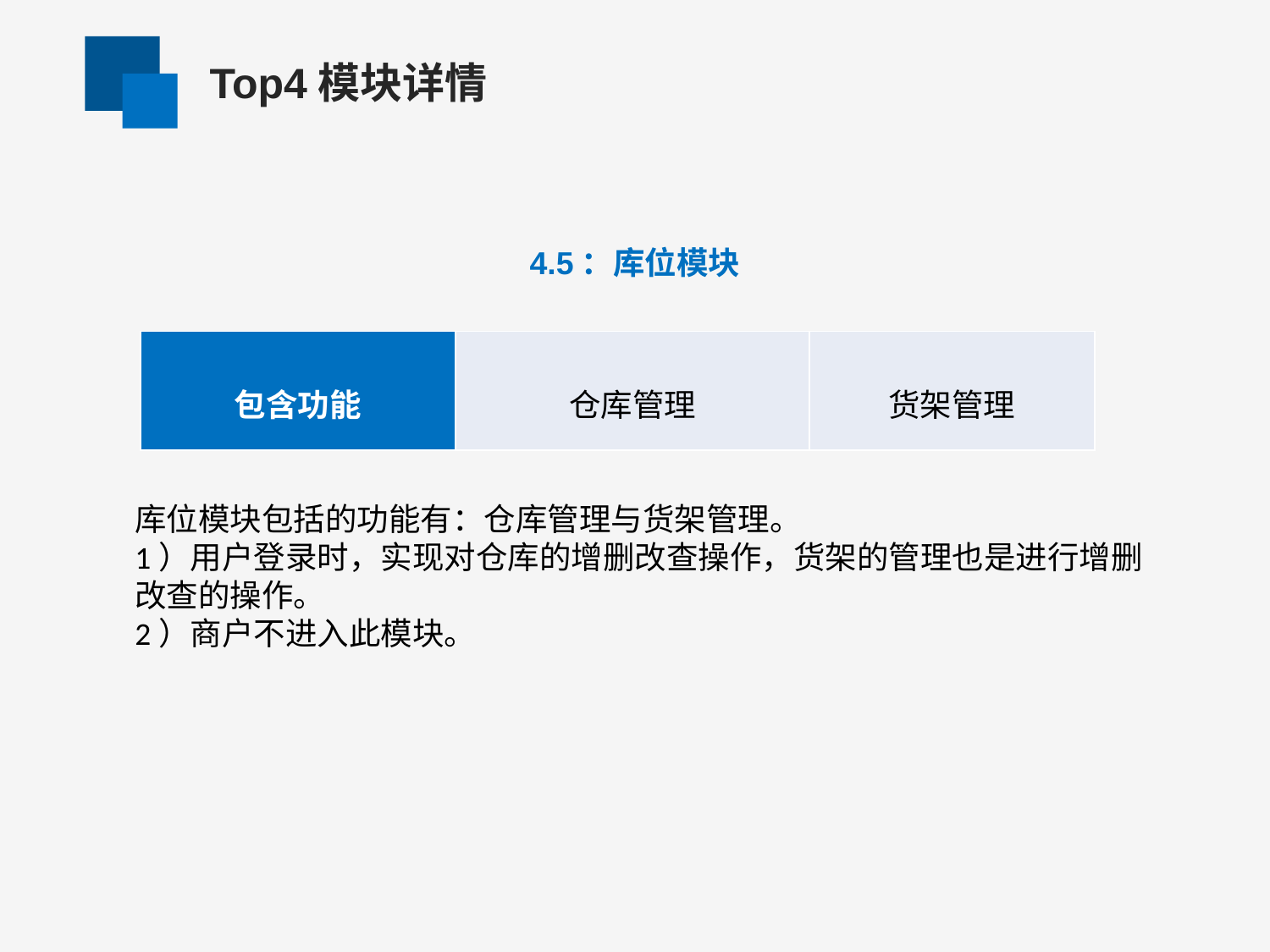

Top4模块详情
4.5：库位模块
| 包含功能 | 仓库管理 | 货架管理 |
| --- | --- | --- |
库位模块包括的功能有：仓库管理与货架管理。
1）用户登录时，实现对仓库的增删改查操作，货架的管理也是进行增删改查的操作。
2）商户不进入此模块。